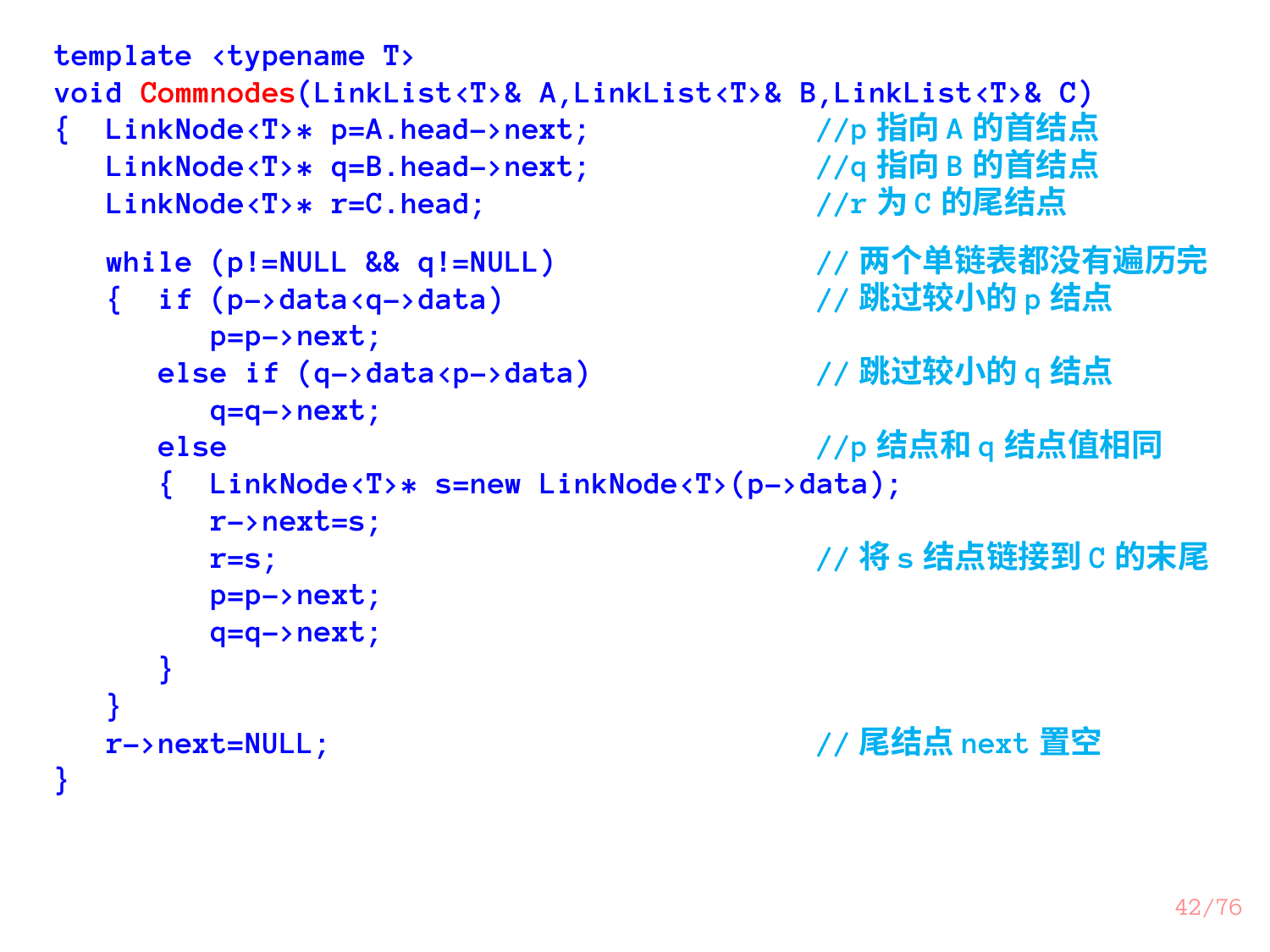

template <typename T>
void Commnodes(LinkList<T>& A,LinkList<T>& B,LinkList<T>& C)
{  LinkNode<T>* p=A.head->next;		//p指向A的首结点
   LinkNode<T>* q=B.head->next;		//q指向B的首结点
   LinkNode<T>* r=C.head;			//r为C的尾结点
   while (p!=NULL && q!=NULL)			//两个单链表都没有遍历完
   {  if (p->data<q->data)			//跳过较小的p结点
         p=p->next;
      else if (q->data<p->data)		//跳过较小的q结点
         q=q->next;
      else					//p结点和q结点值相同
      {  LinkNode<T>* s=new LinkNode<T>(p->data);
         r->next=s;
         r=s;					//将s结点链接到C的末尾
         p=p->next;
         q=q->next;
      }
   }
   r->next=NULL;				//尾结点next置空
}
42/76